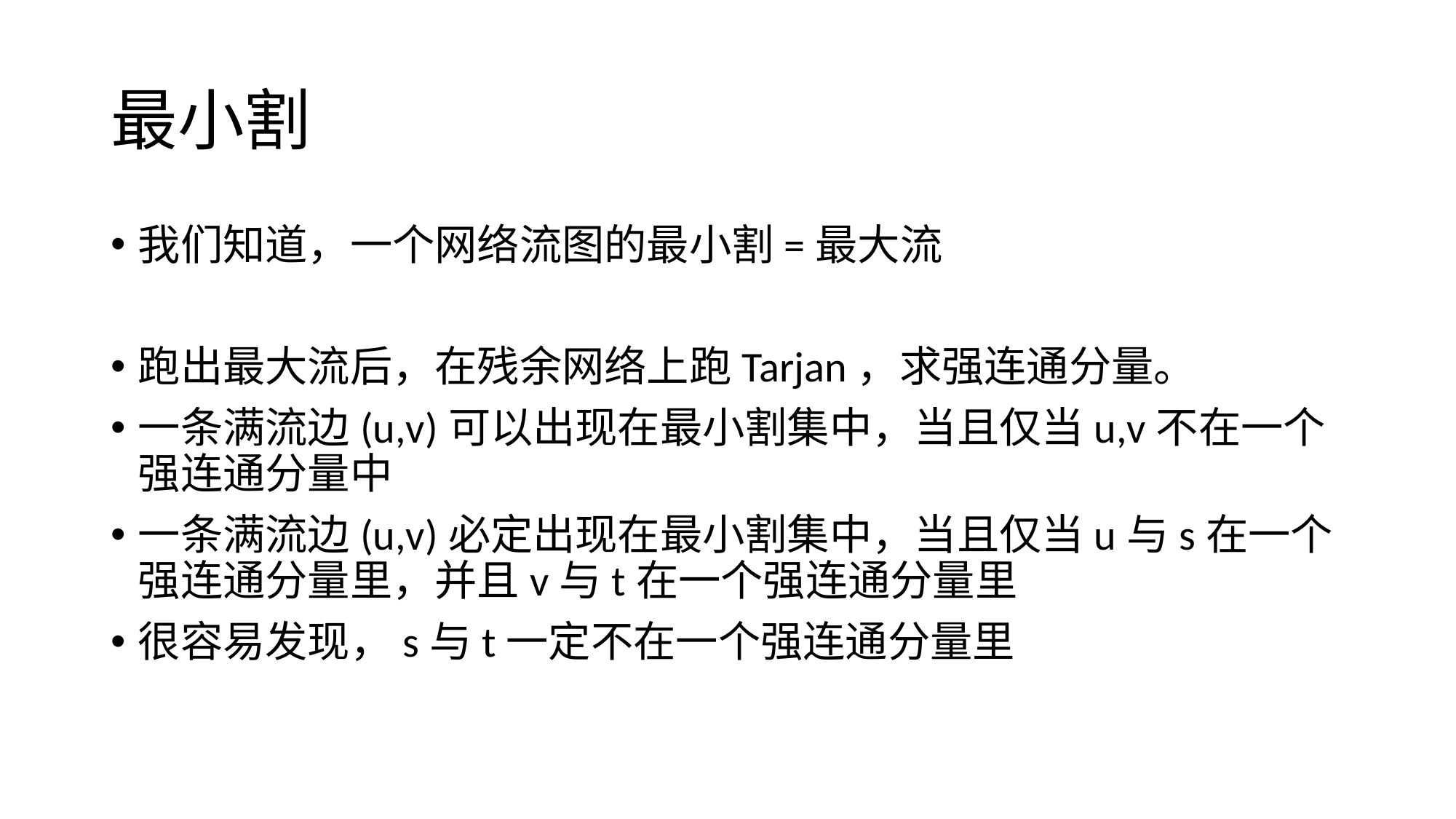

# 最小割
我们知道，一个网络流图的最小割=最大流

跑出最大流后，在残余网络上跑Tarjan，求强连通分量。
一条满流边(u,v)可以出现在最小割集中，当且仅当u,v不在一个强连通分量中
一条满流边(u,v)必定出现在最小割集中，当且仅当u与s在一个强连通分量里，并且v与t在一个强连通分量里
很容易发现，s与t一定不在一个强连通分量里